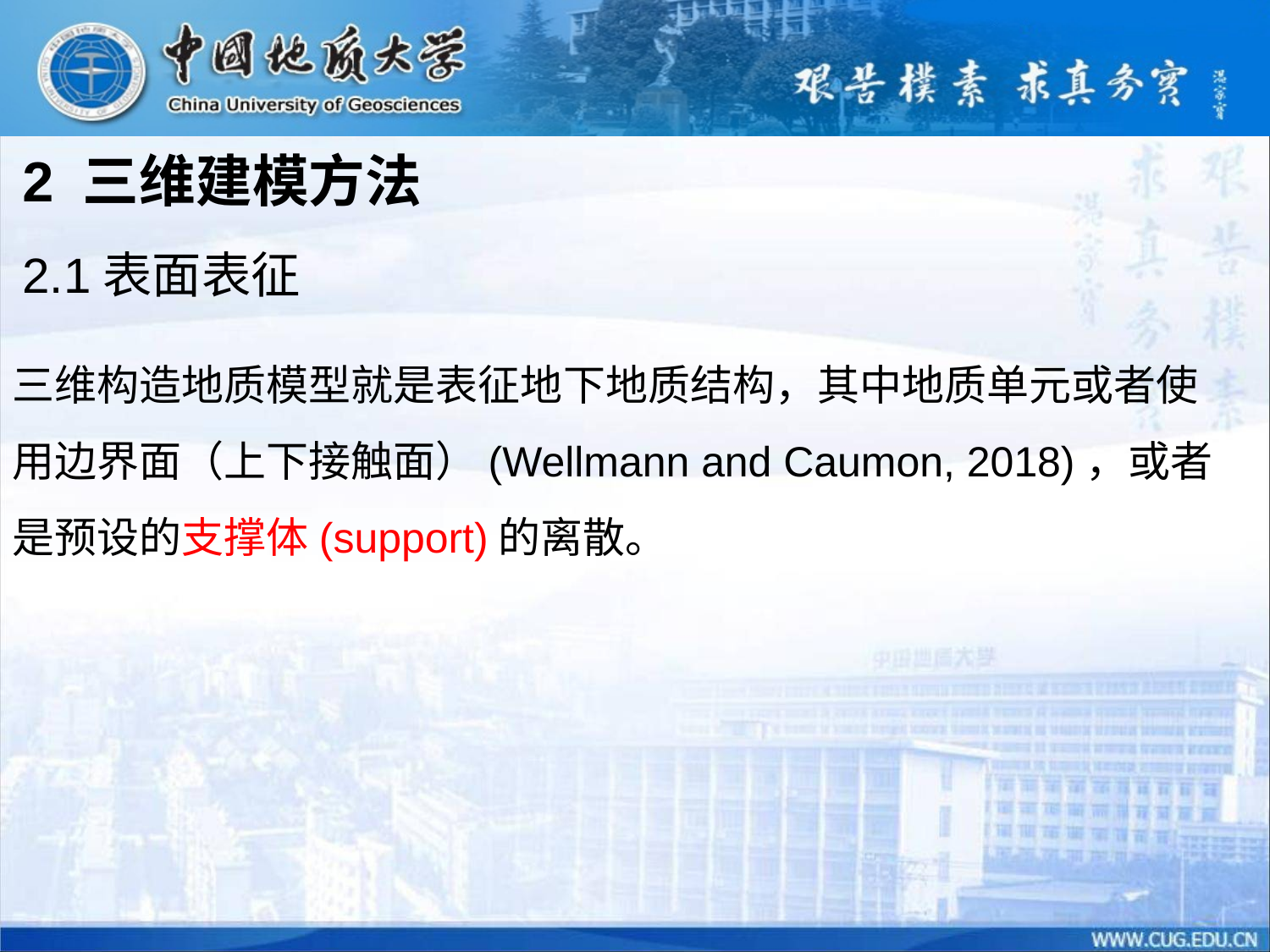

2 三维建模方法
2.1表面表征
三维构造地质模型就是表征地下地质结构，其中地质单元或者使用边界面（上下接触面）(Wellmann and Caumon, 2018)，或者是预设的支撑体(support)的离散。